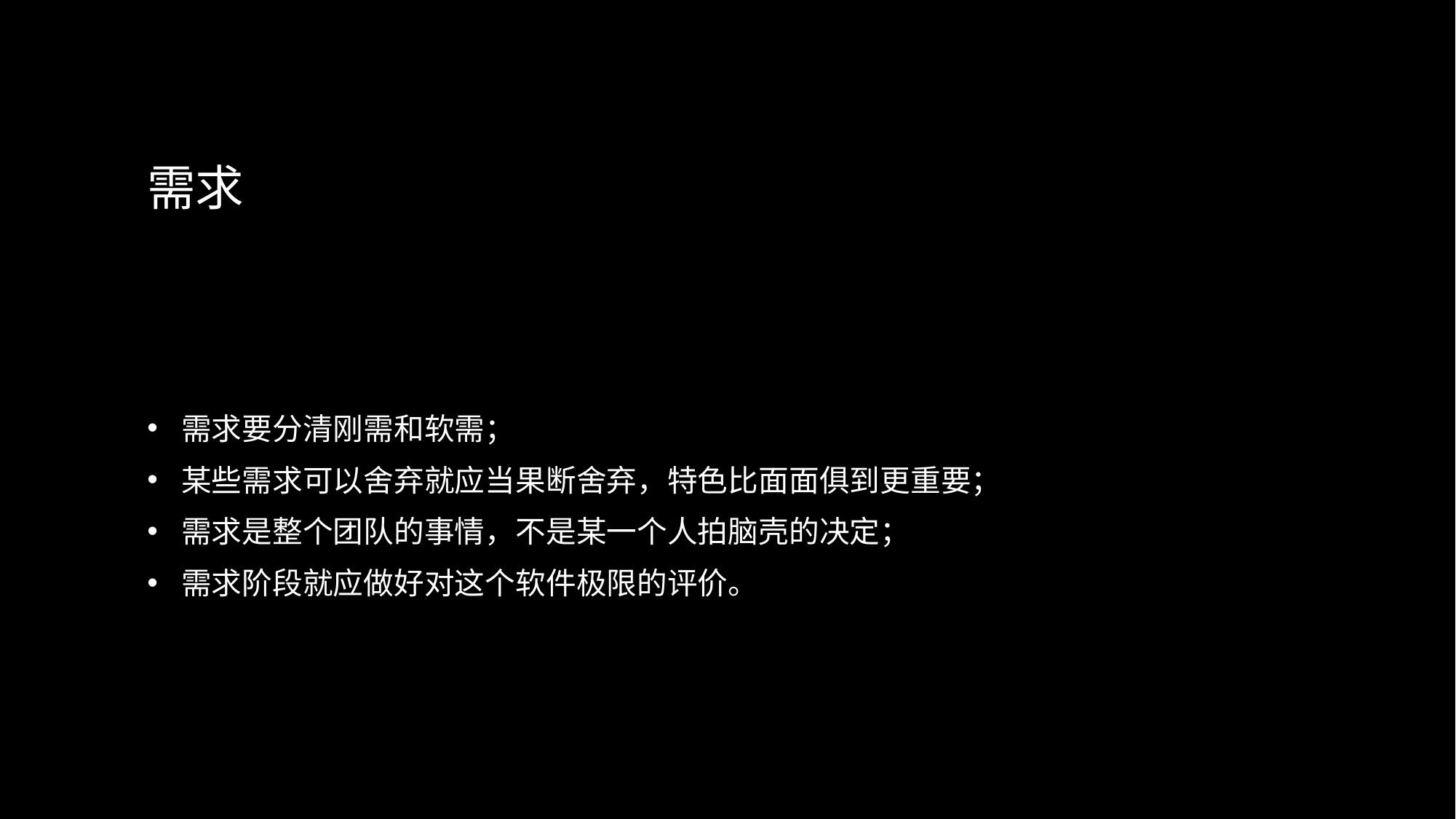

# 需求
需求要分清刚需和软需；
某些需求可以舍弃就应当果断舍弃，特色比面面俱到更重要；
需求是整个团队的事情，不是某一个人拍脑壳的决定；
需求阶段就应做好对这个软件极限的评价。